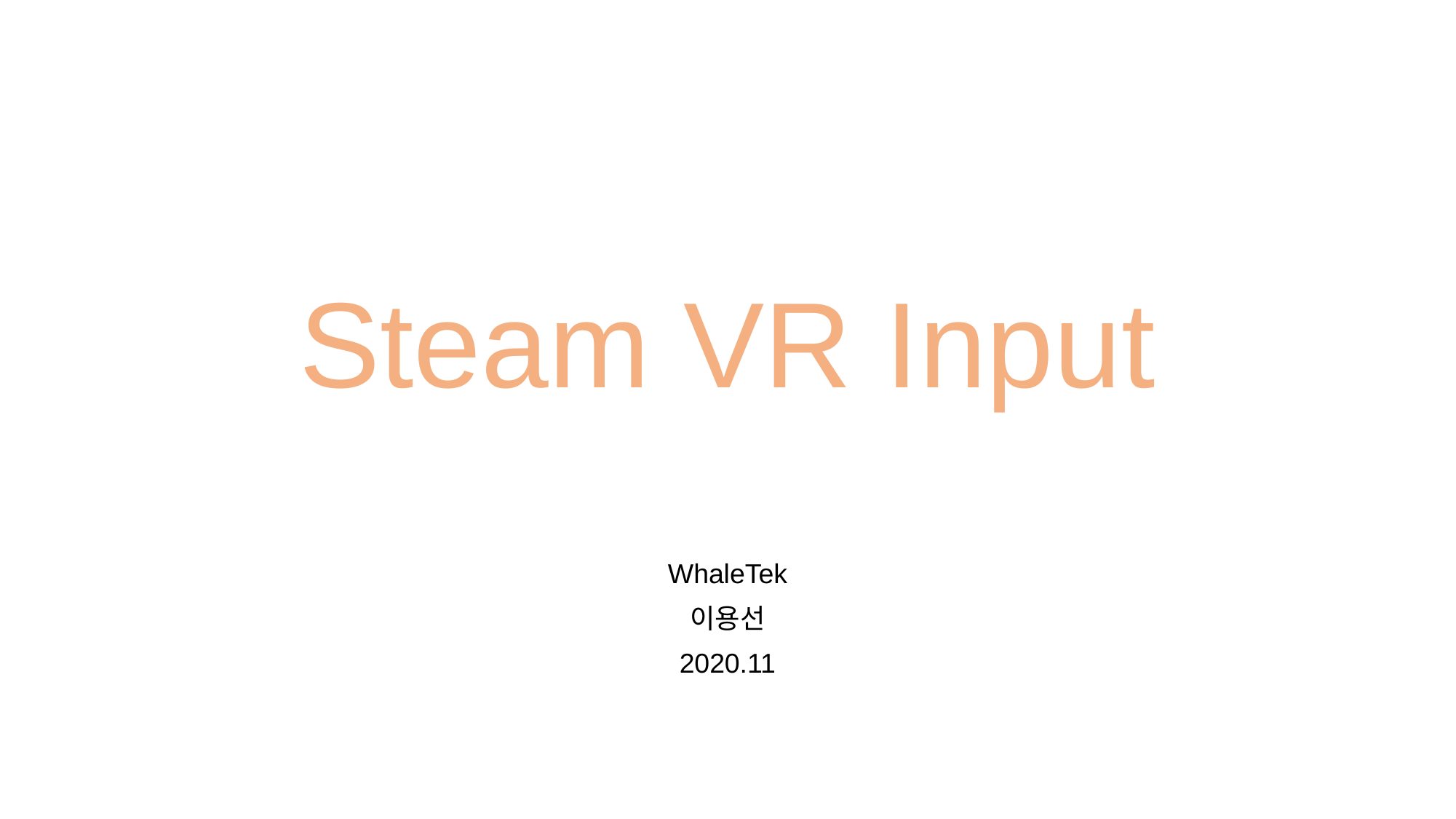

# Steam VR Input
WhaleTek
이용선
2020.11